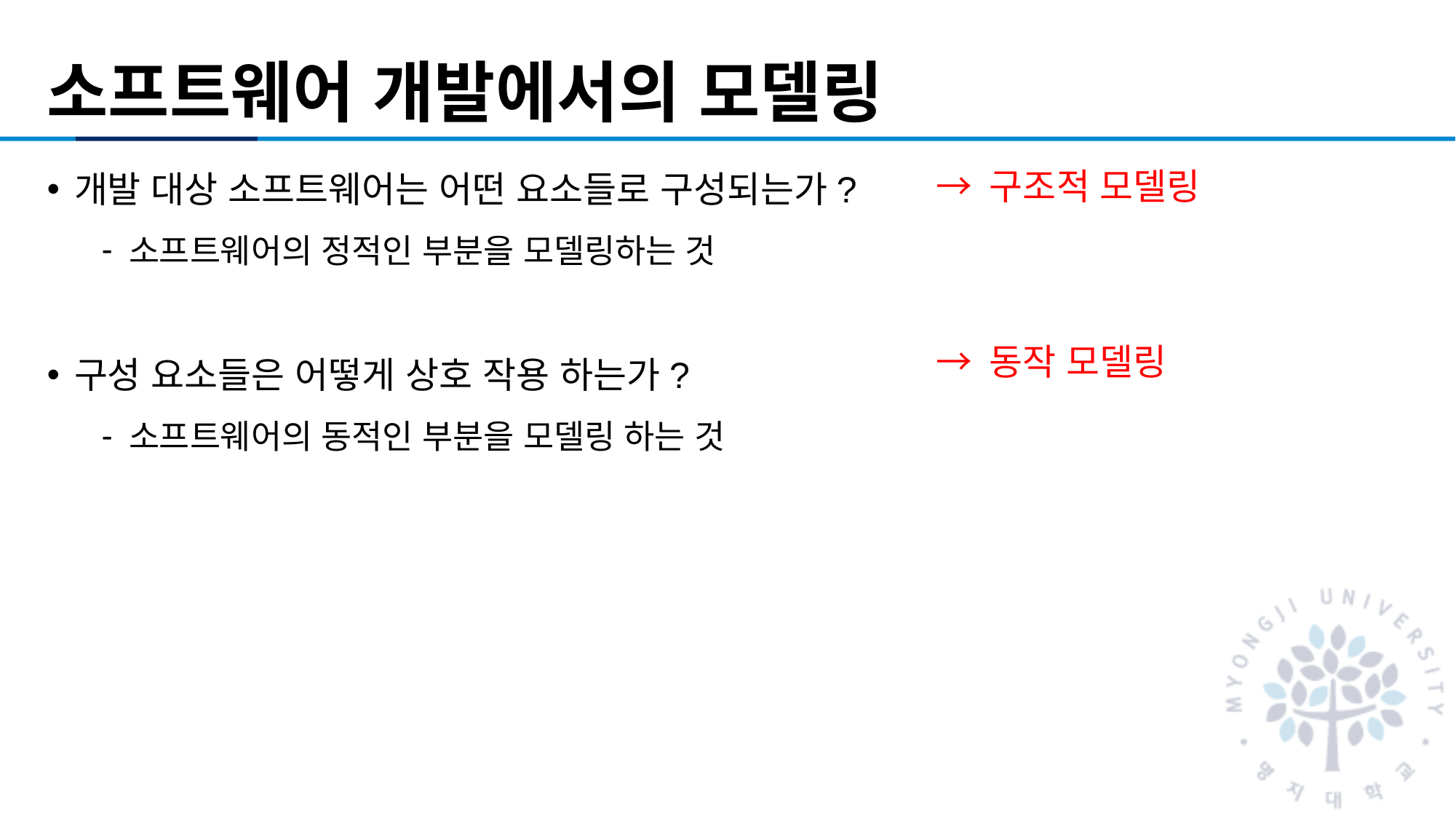

# 소프트웨어 개발에서의 모델링
개발 대상 소프트웨어는 어떤 요소들로 구성되는가?
소프트웨어의 정적인 부분을 모델링하는 것

구성 요소들은 어떻게 상호 작용 하는가?
소프트웨어의 동적인 부분을 모델링 하는 것
→ 구조적 모델링
→ 동작 모델링